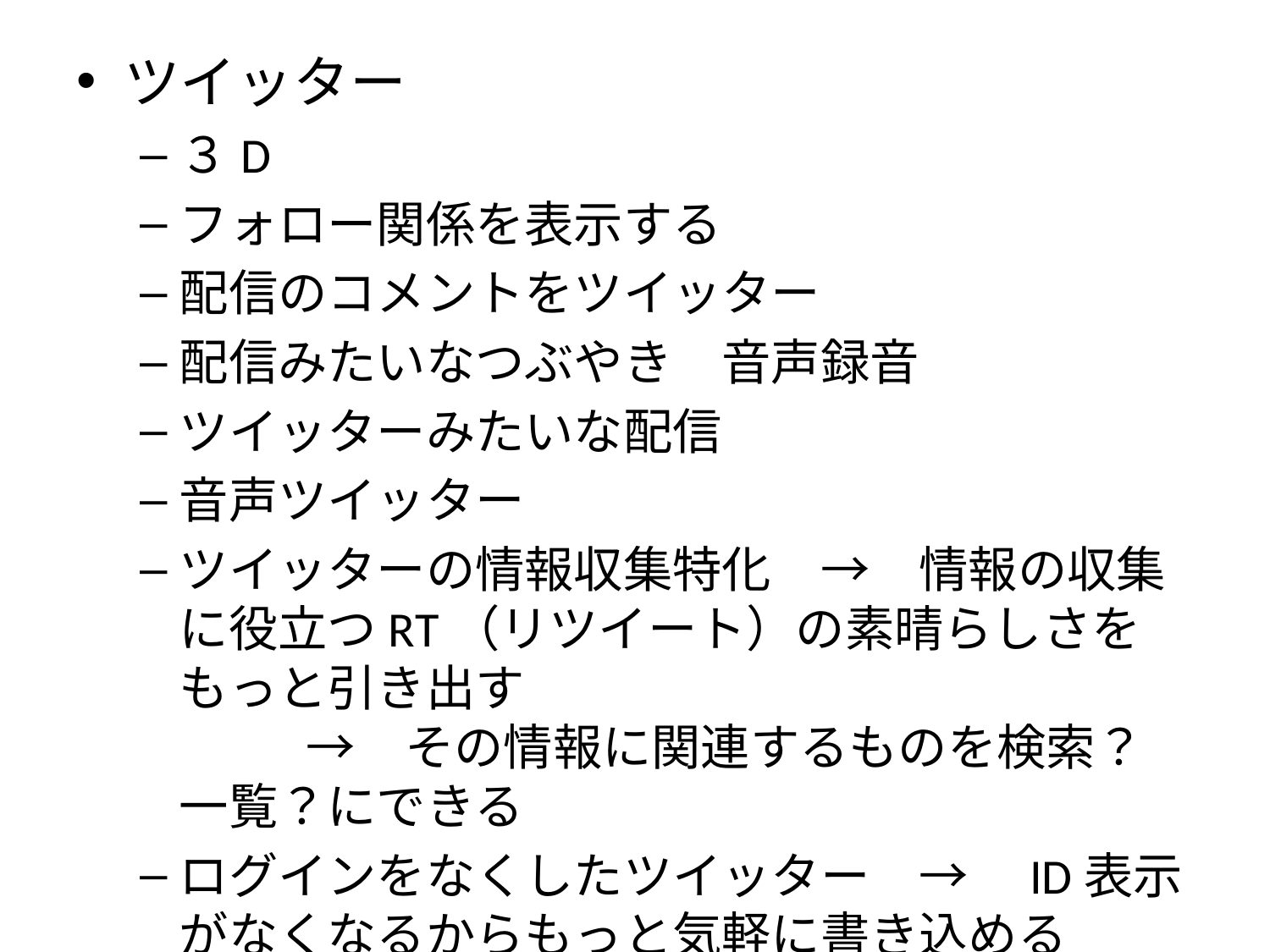

#
ツイッター
３D
フォロー関係を表示する
配信のコメントをツイッター
配信みたいなつぶやき　音声録音
ツイッターみたいな配信
音声ツイッター
ツイッターの情報収集特化　→　情報の収集に役立つRT（リツイート）の素晴らしさをもっと引き出す
	→　その情報に関連するものを検索？一覧？にできる
ログインをなくしたツイッター　→　ID表示がなくなるからもっと気軽に書き込める